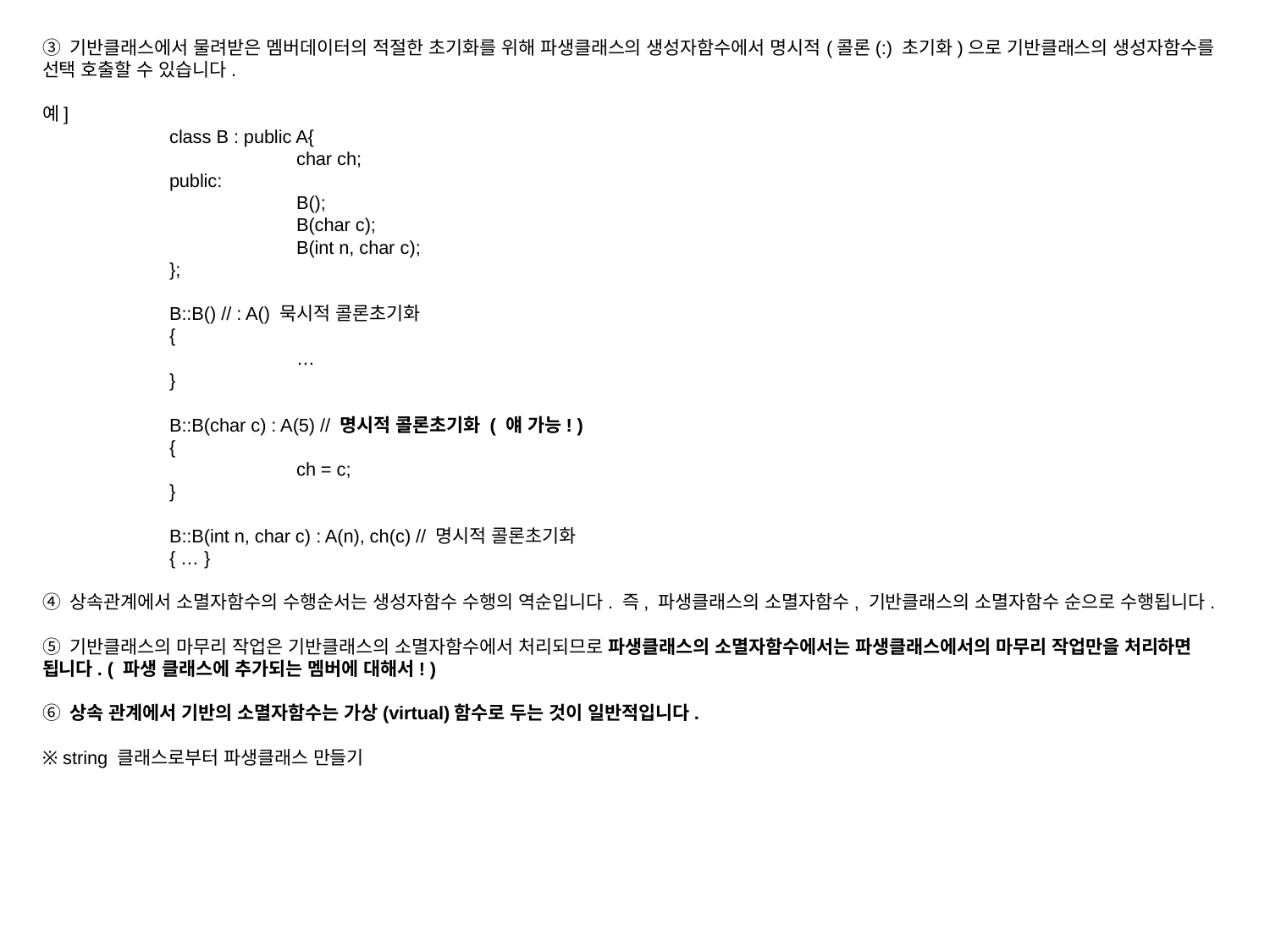

③ 기반클래스에서 물려받은 멤버데이터의 적절한 초기화를 위해 파생클래스의 생성자함수에서 명시적(콜론(:) 초기화)으로 기반클래스의 생성자함수를 선택 호출할 수 있습니다.

예]
	class B : public A{
		char ch;
	public:
		B();
 		B(char c);
		B(int n, char c);
	};

	B::B() // : A() 묵시적 콜론초기화
	{
		…
	}

	B::B(char c) : A(5) // 명시적 콜론초기화 ( 얘 가능! )
	{
		ch = c;
	}

	B::B(int n, char c) : A(n), ch(c) // 명시적 콜론초기화
	{ … }

④ 상속관계에서 소멸자함수의 수행순서는 생성자함수 수행의 역순입니다. 즉, 파생클래스의 소멸자함수, 기반클래스의 소멸자함수 순으로 수행됩니다.

⑤ 기반클래스의 마무리 작업은 기반클래스의 소멸자함수에서 처리되므로 파생클래스의 소멸자함수에서는 파생클래스에서의 마무리 작업만을 처리하면 됩니다. ( 파생 클래스에 추가되는 멤버에 대해서! )

⑥ 상속 관계에서 기반의 소멸자함수는 가상(virtual)함수로 두는 것이 일반적입니다.

※ string 클래스로부터 파생클래스 만들기